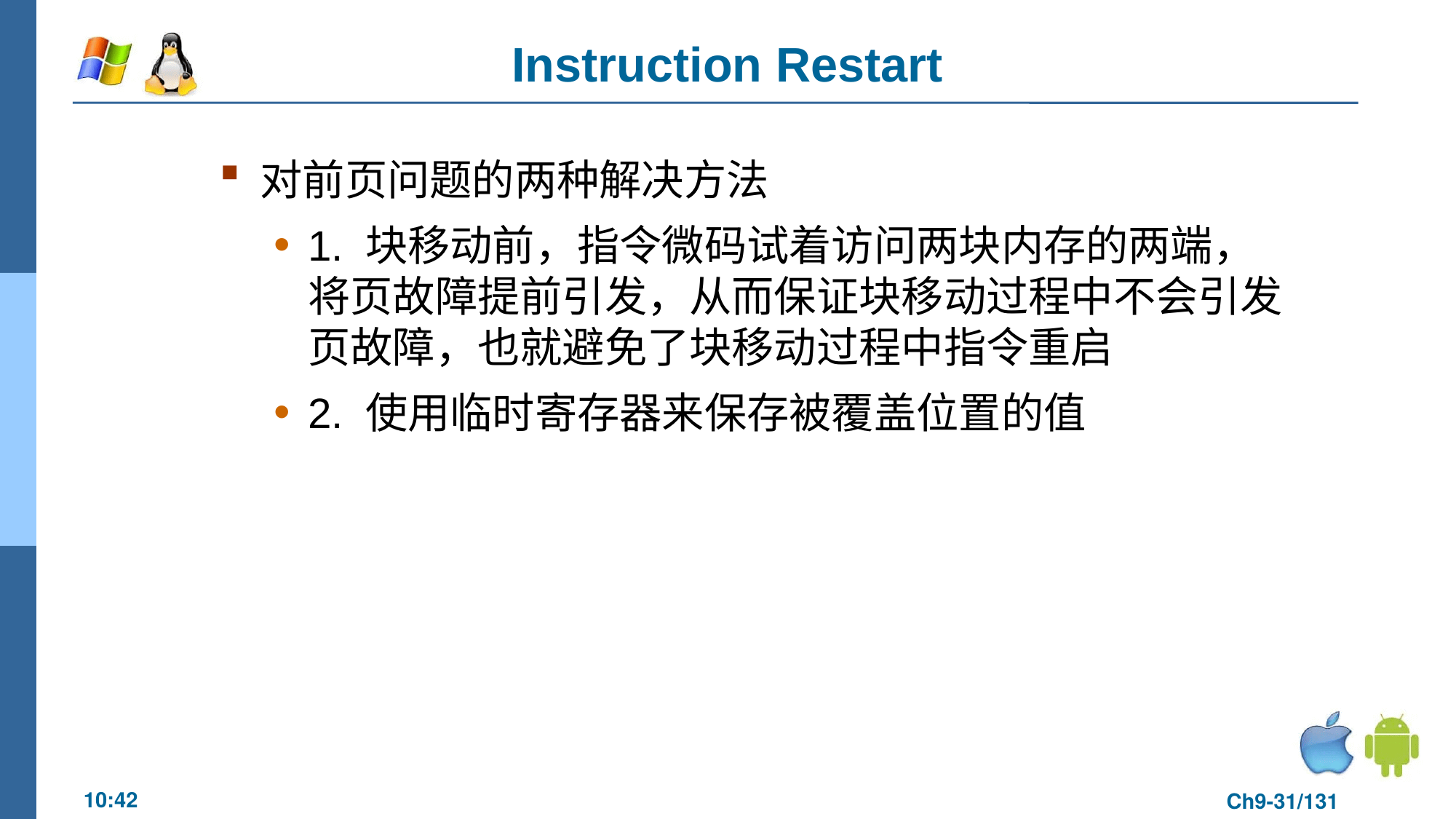

# Instruction Restart
对前页问题的两种解决方法
1. 块移动前，指令微码试着访问两块内存的两端，将页故障提前引发，从而保证块移动过程中不会引发页故障，也就避免了块移动过程中指令重启
2. 使用临时寄存器来保存被覆盖位置的值